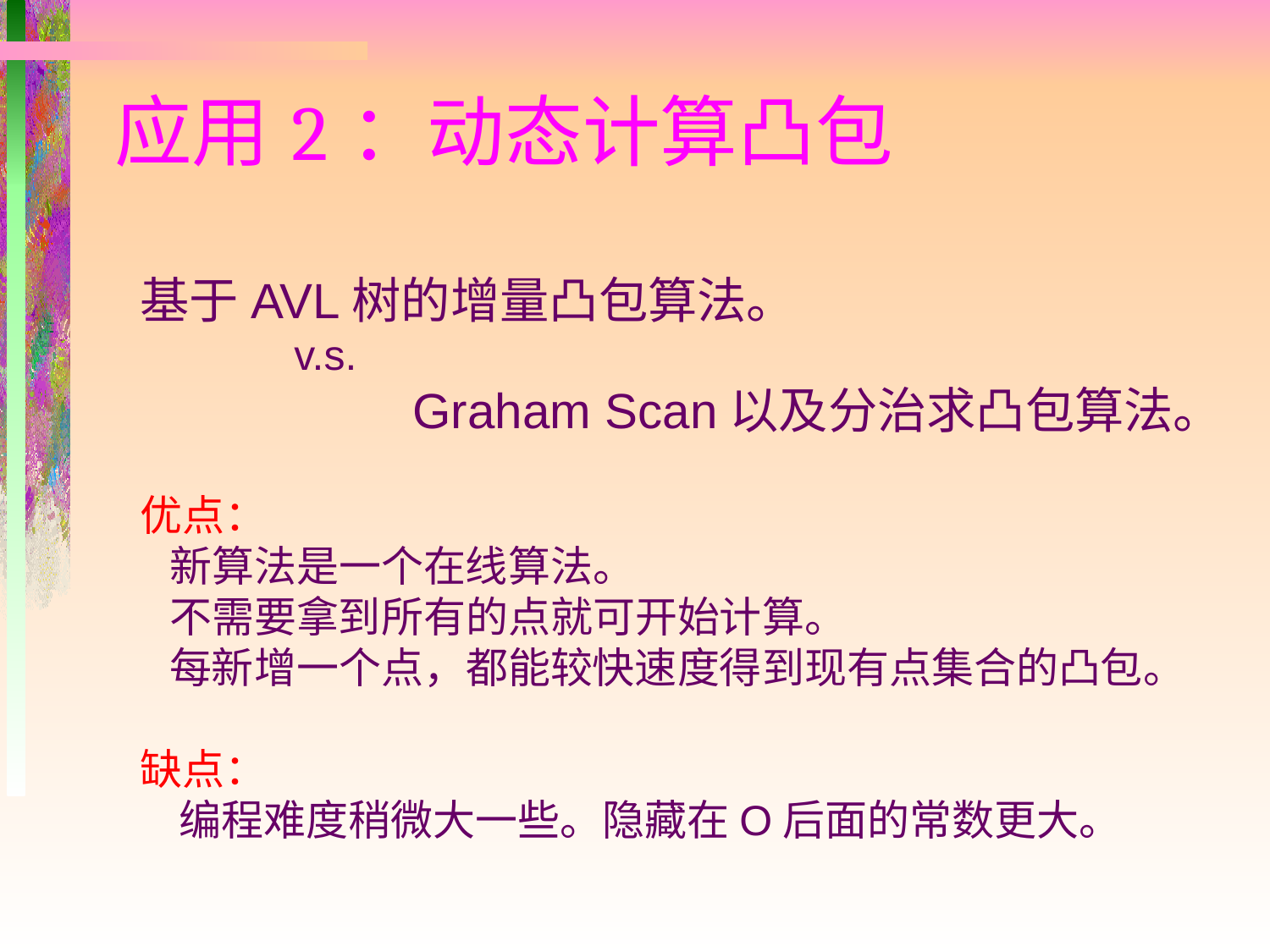

# 应用2：动态计算凸包
基于AVL树的增量凸包算法。
             v.s.
                       Graham Scan以及分治求凸包算法。

优点：
  新算法是一个在线算法。
  不需要拿到所有的点就可开始计算。
  每新增一个点，都能较快速度得到现有点集合的凸包。

缺点：
   编程难度稍微大一些。隐藏在O后面的常数更大。